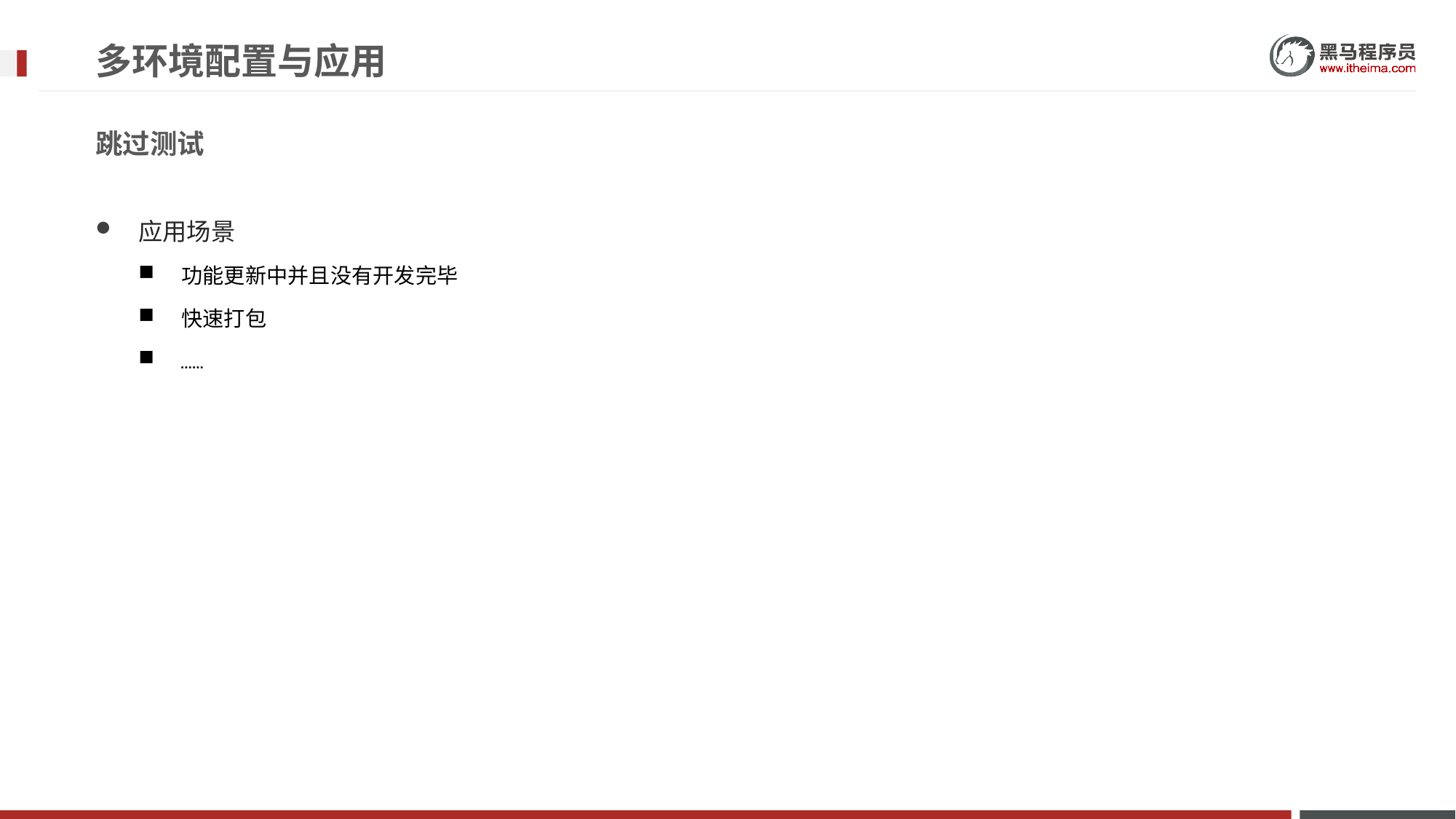

# 多环境配置与应用
跳过测试
应用场景
功能更新中并且没有开发完毕
快速打包
……